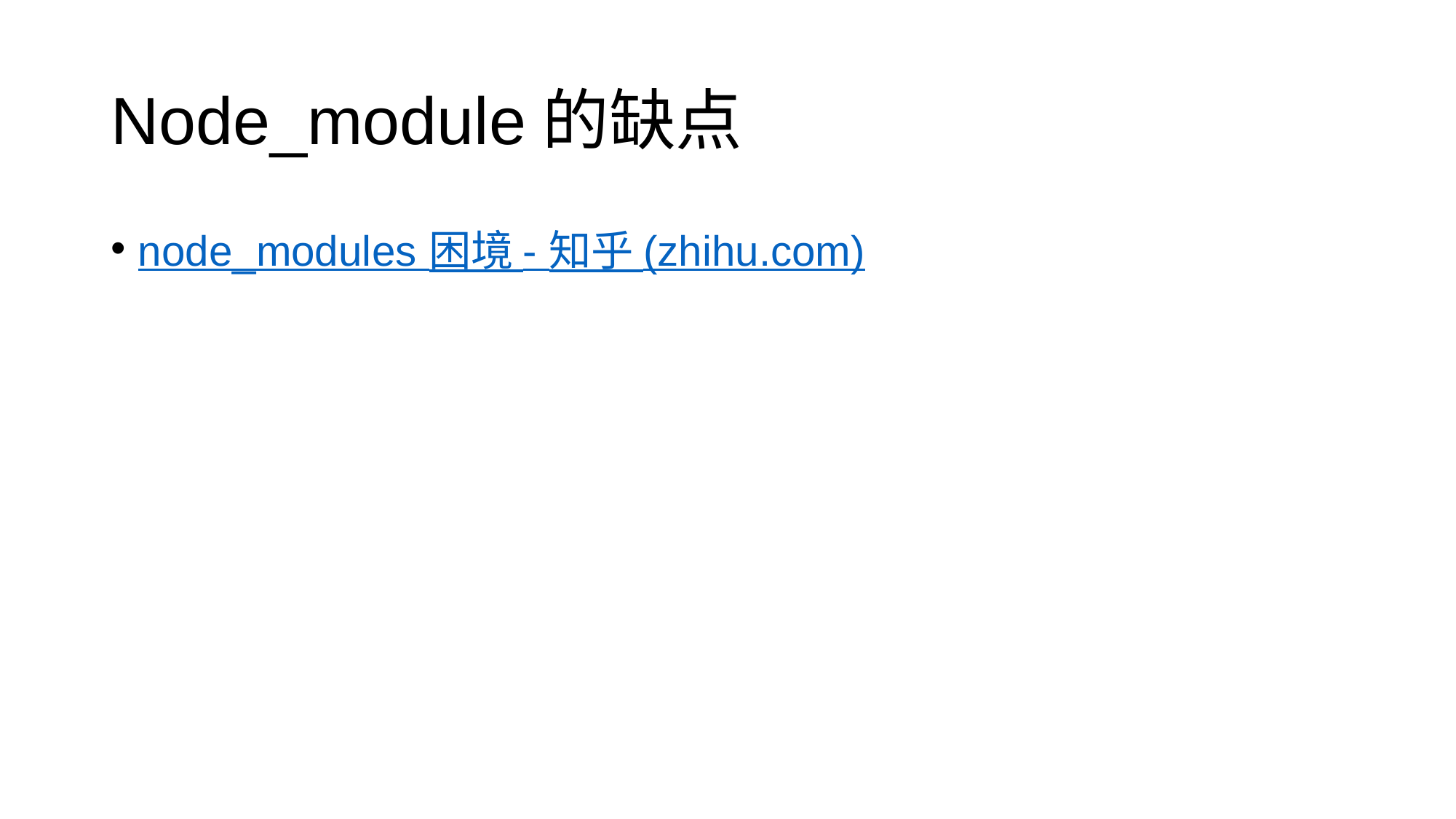

# Node_module的缺点
node_modules 困境 - 知乎 (zhihu.com)